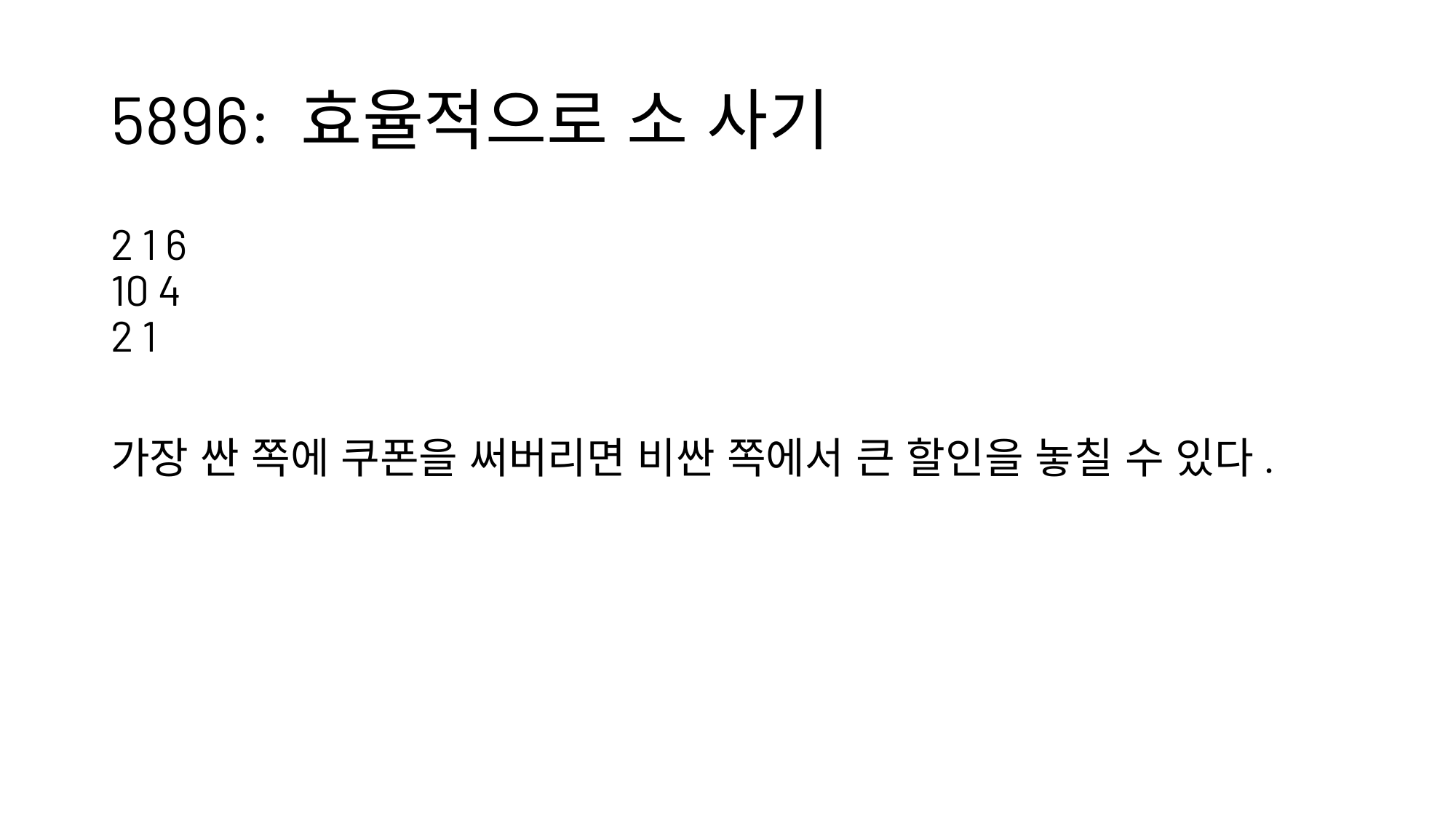

# 5896: 효율적으로 소 사기
2 1 6
10 4
2 1

가장 싼 쪽에 쿠폰을 써버리면 비싼 쪽에서 큰 할인을 놓칠 수 있다.